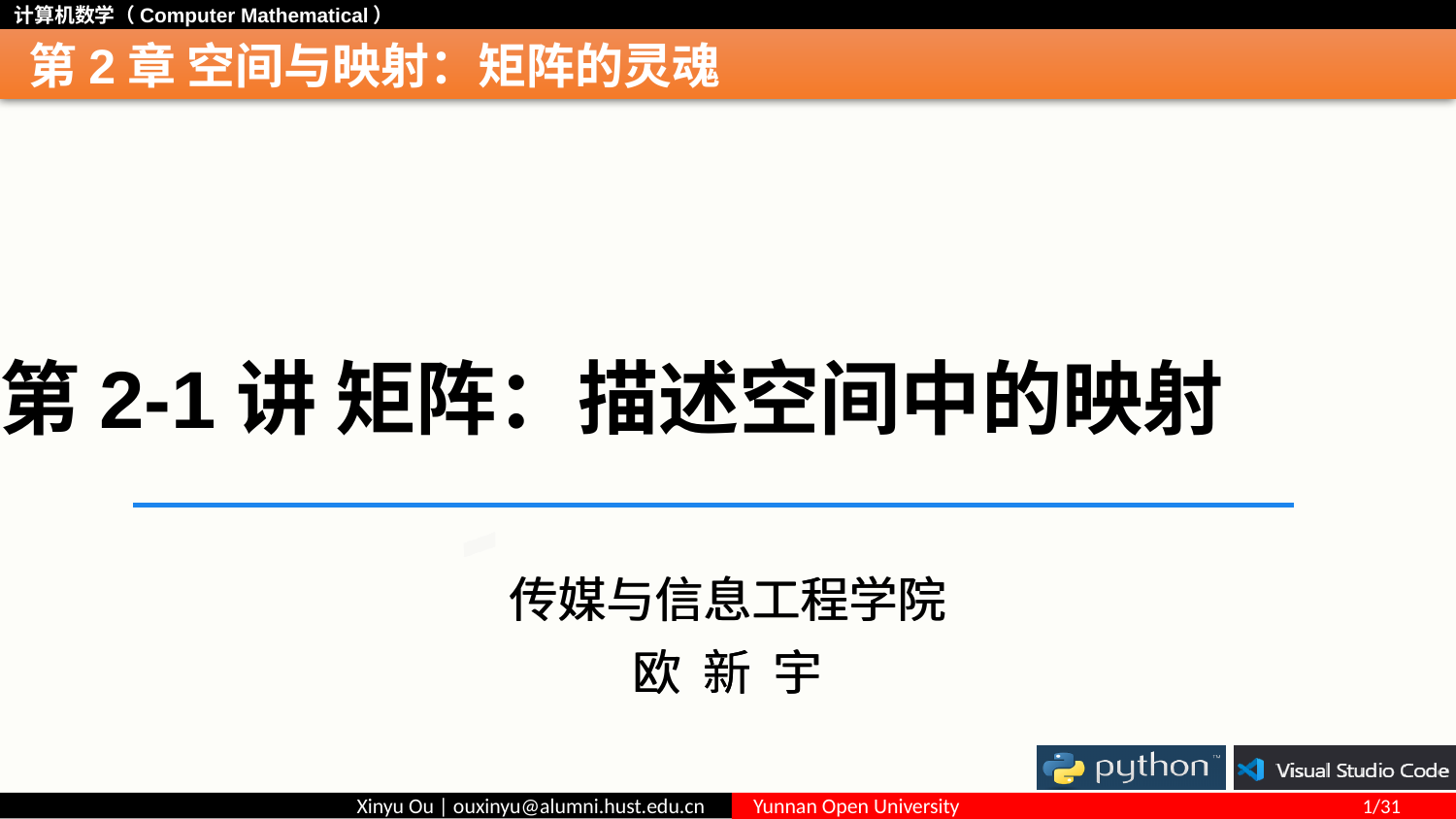

# 第2章 空间与映射：矩阵的灵魂
第2-1讲 矩阵：描述空间中的映射

传媒与信息工程学院
欧  新  宇